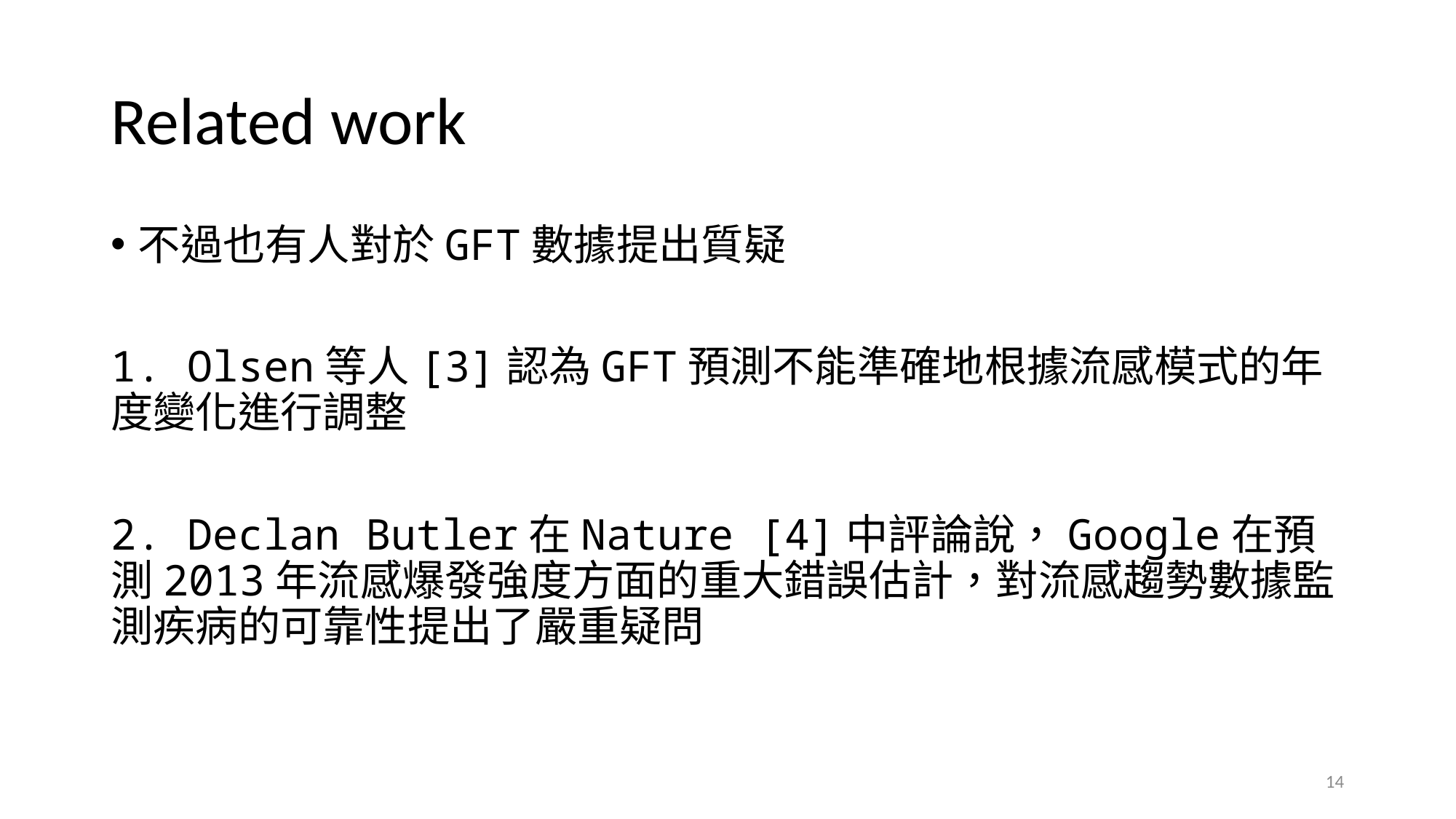

# Related work
不過也有人對於GFT數據提出質疑

1. Olsen等人[3]認為GFT預測不能準確地根據流感模式的年度變化進行調整

2. Declan Butler在Nature [4]中評論說，Google在預測2013年流感爆發強度方面的重大錯誤估計，對流感趨勢數據監測疾病的可靠性提出了嚴重疑問

14